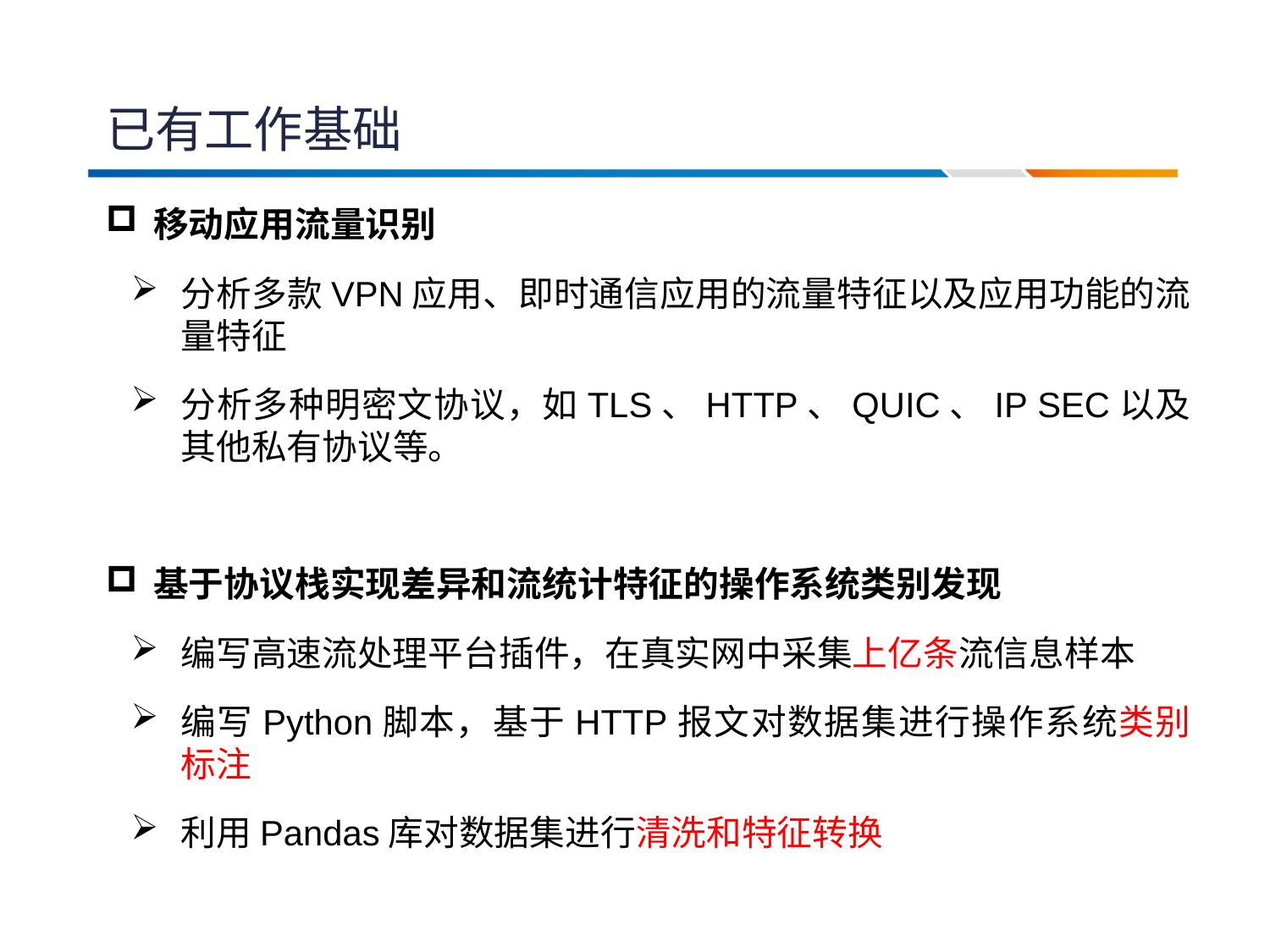

# 已有工作基础
移动应用流量识别
分析多款VPN应用、即时通信应用的流量特征以及应用功能的流量特征
分析多种明密文协议，如TLS、HTTP、QUIC、IP SEC以及其他私有协议等。

基于协议栈实现差异和流统计特征的操作系统类别发现
编写高速流处理平台插件，在真实网中采集上亿条流信息样本
编写Python脚本，基于HTTP报文对数据集进行操作系统类别标注
利用Pandas库对数据集进行清洗和特征转换